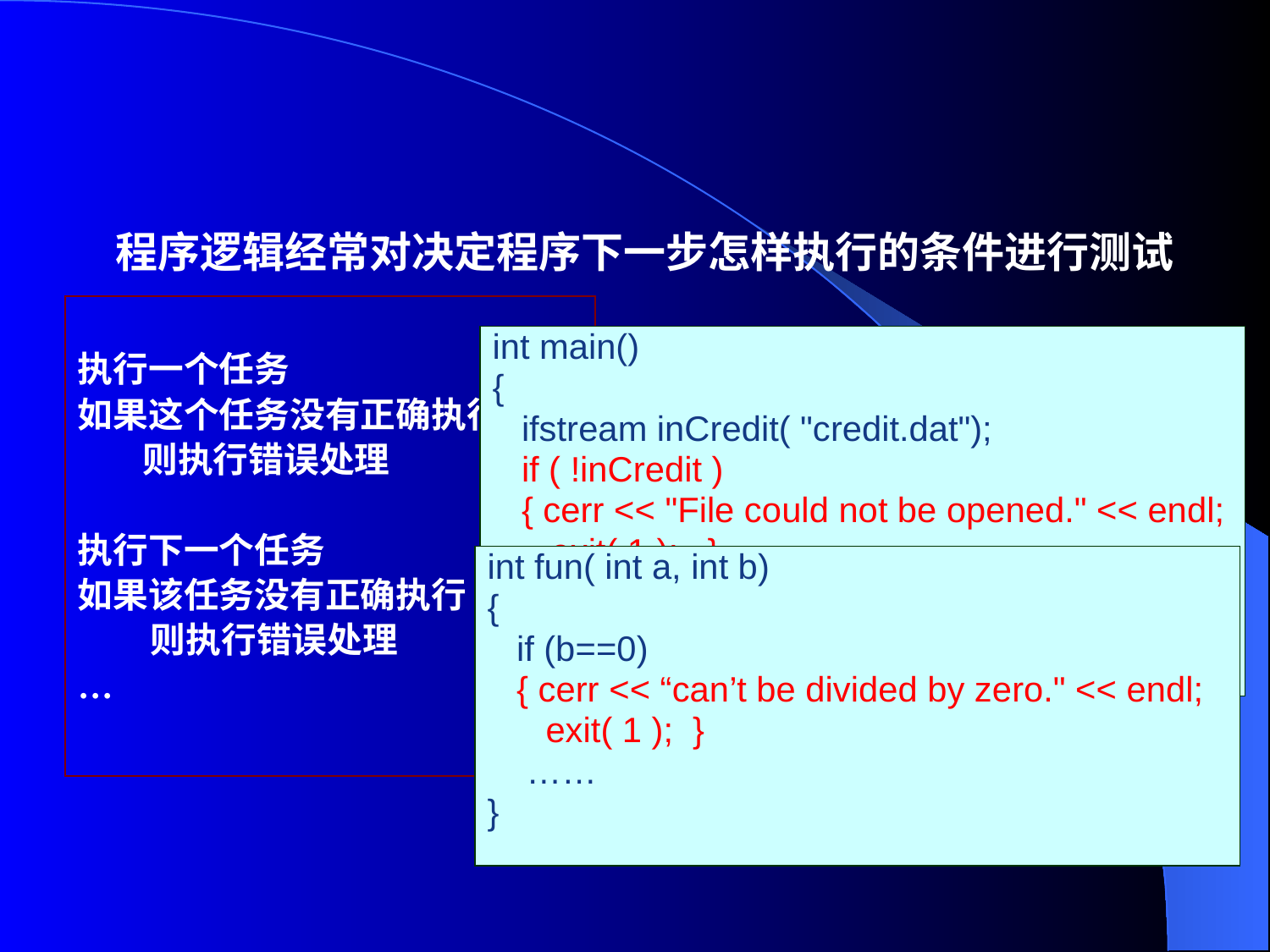

# 程序逻辑经常对决定程序下一步怎样执行的条件进行测试

执行一个任务
如果这个任务没有正确执行
       则执行错误处理

执行下一个任务
如果该任务没有正确执行
        则执行错误处理
…

int main()
{
   ifstream inCredit( "credit.dat");
   if ( !inCredit )
   { cerr << "File could not be opened." << endl;
      exit( 1 );   }
   ……
}
int fun( int a, int b)
{
   if (b==0)
   { cerr << “can’t be divided by zero." << endl;
      exit( 1 );  }
    ……
}